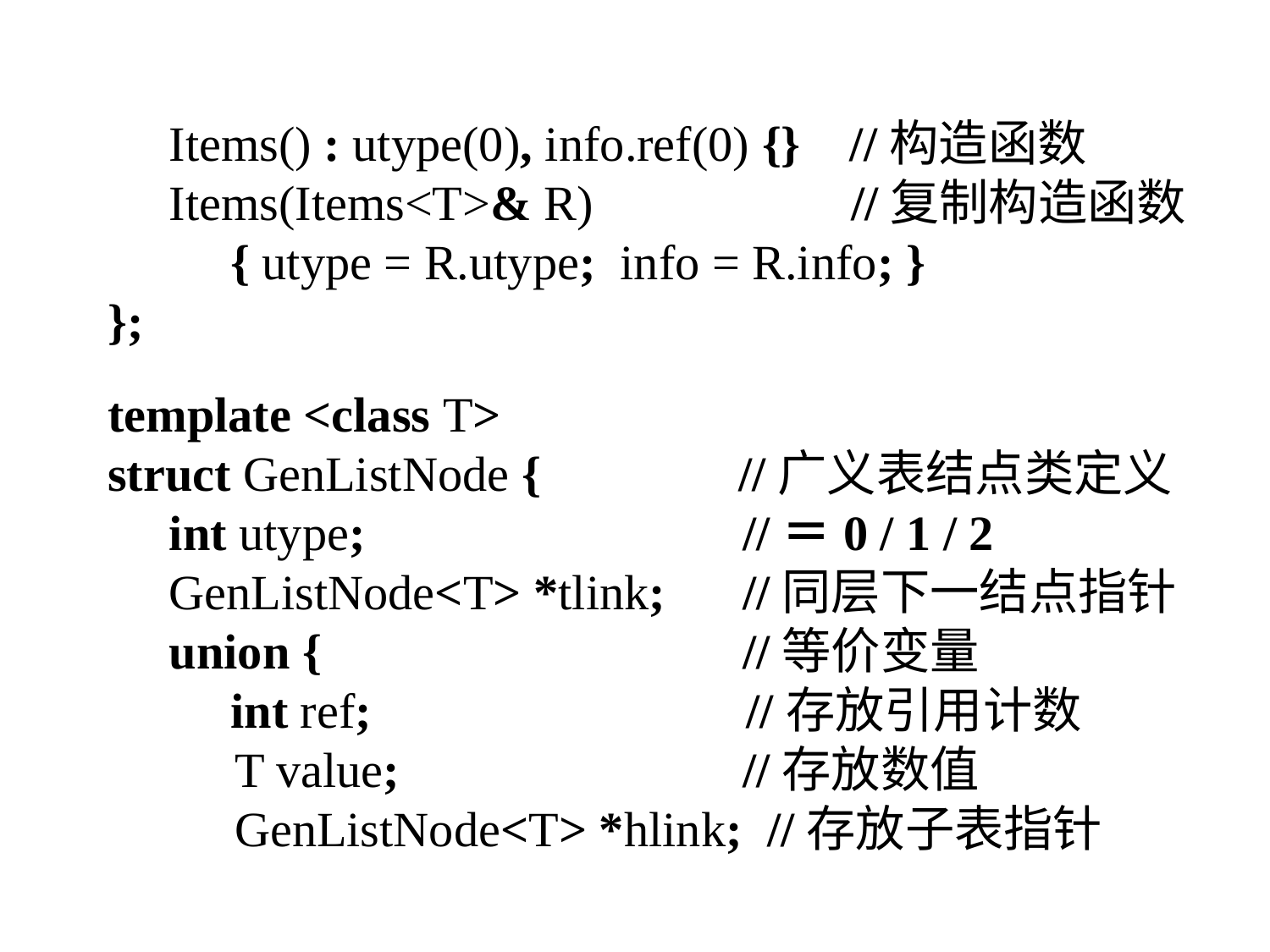

Items() : utype(0), info.ref(0) {}    //构造函数
     Items(Items<T>& R)                     //复制构造函数
          { utype = R.utype;  info = R.info; }
};

template <class T>
struct GenListNode {	          //广义表结点类定义
     int utype;			//＝0 / 1 / 2
     GenListNode<T> *tlink;	//同层下一结点指针
     union {				//等价变量
          int ref;	                     //存放引用计数
	T value;			//存放数值
	GenListNode<T> *hlink;	  //存放子表指针